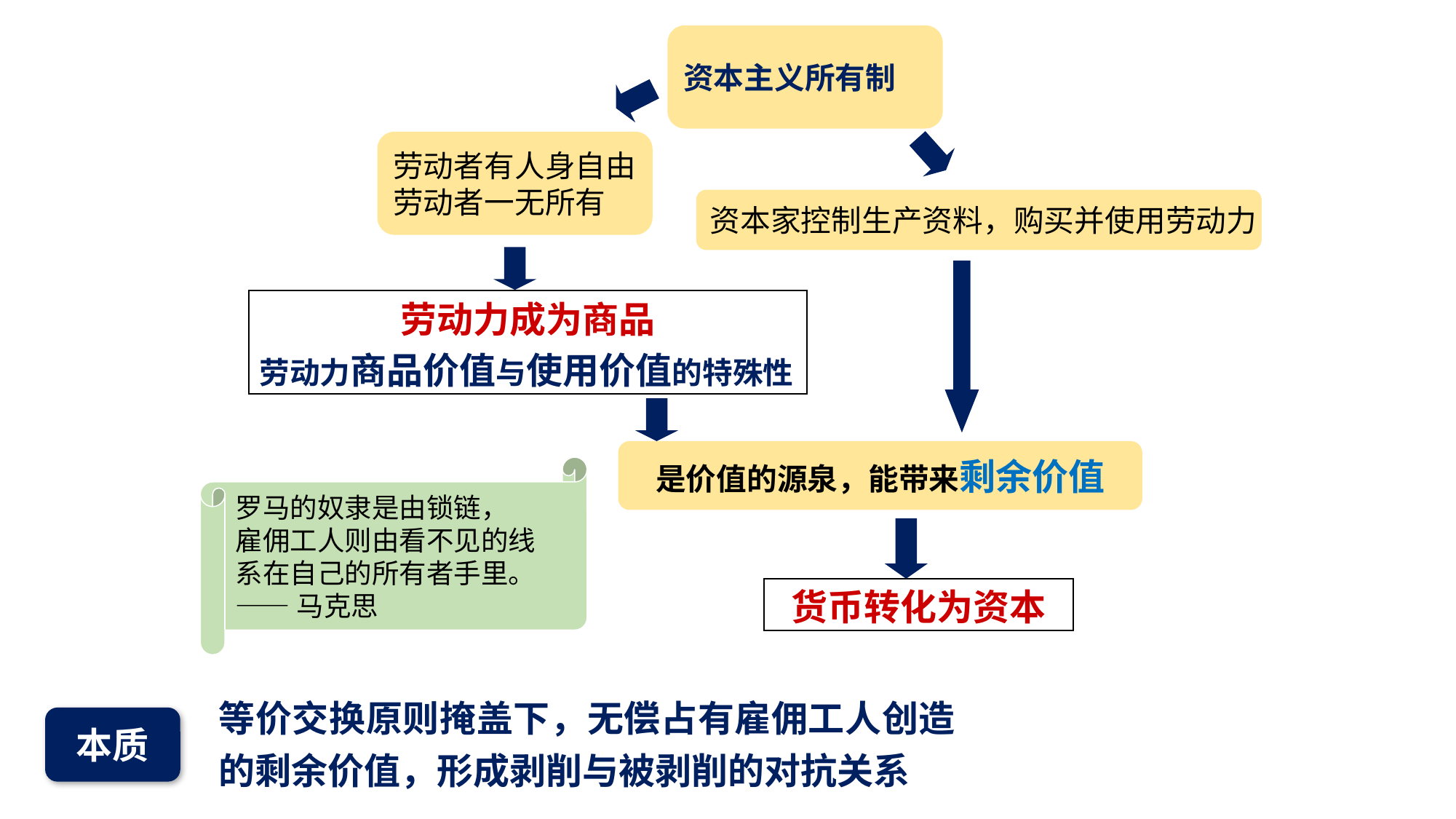

资本主义所有制

劳动者有人身自由
劳动者一无所有

资本家控制生产资料，购买并使用劳动力

劳动力成为商品
劳动力商品价值与使用价值的特殊性

是价值的源泉，能带来剩余价值
罗马的奴隶是由锁链，
雇佣工人则由看不见的线
系在自己的所有者手里。
——马克思

货币转化为资本
等价交换原则掩盖下，无偿占有雇佣工人创造的剩余价值，形成剥削与被剥削的对抗关系
本质